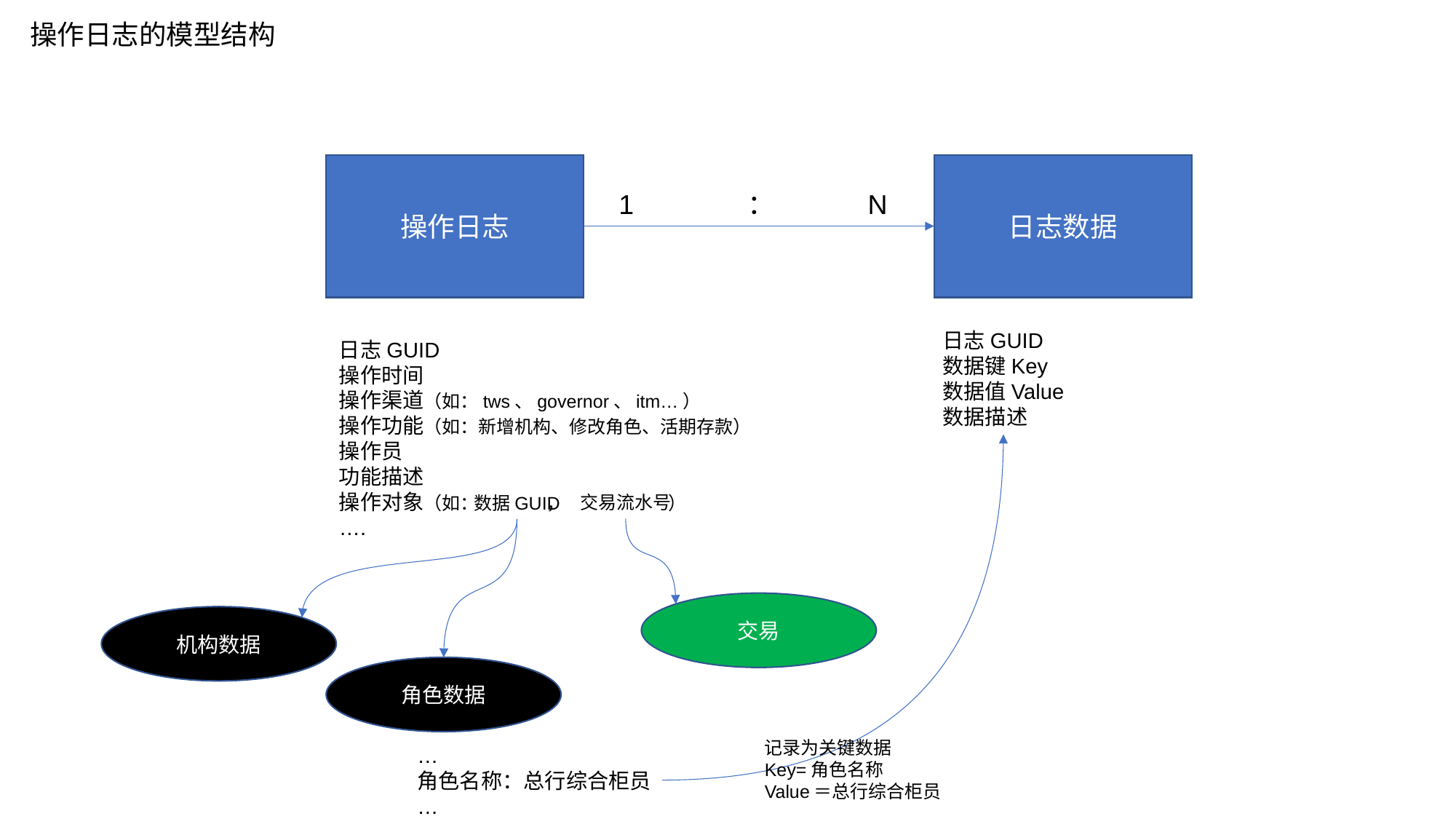

操作日志的模型结构
操作日志
日志数据
1              ：              N
日志GUID
数据键Key
数据值Value
数据描述
日志GUID
操作时间
操作渠道（如：tws、governor、itm…）
操作功能（如：新增机构、修改角色、活期存款）
操作员
功能描述
操作对象（如：                 ，                          ）
….
交易流水号
数据GUID
交易
机构数据
角色数据
记录为关键数据
Key=角色名称
Value＝总行综合柜员
…
角色名称：总行综合柜员
…